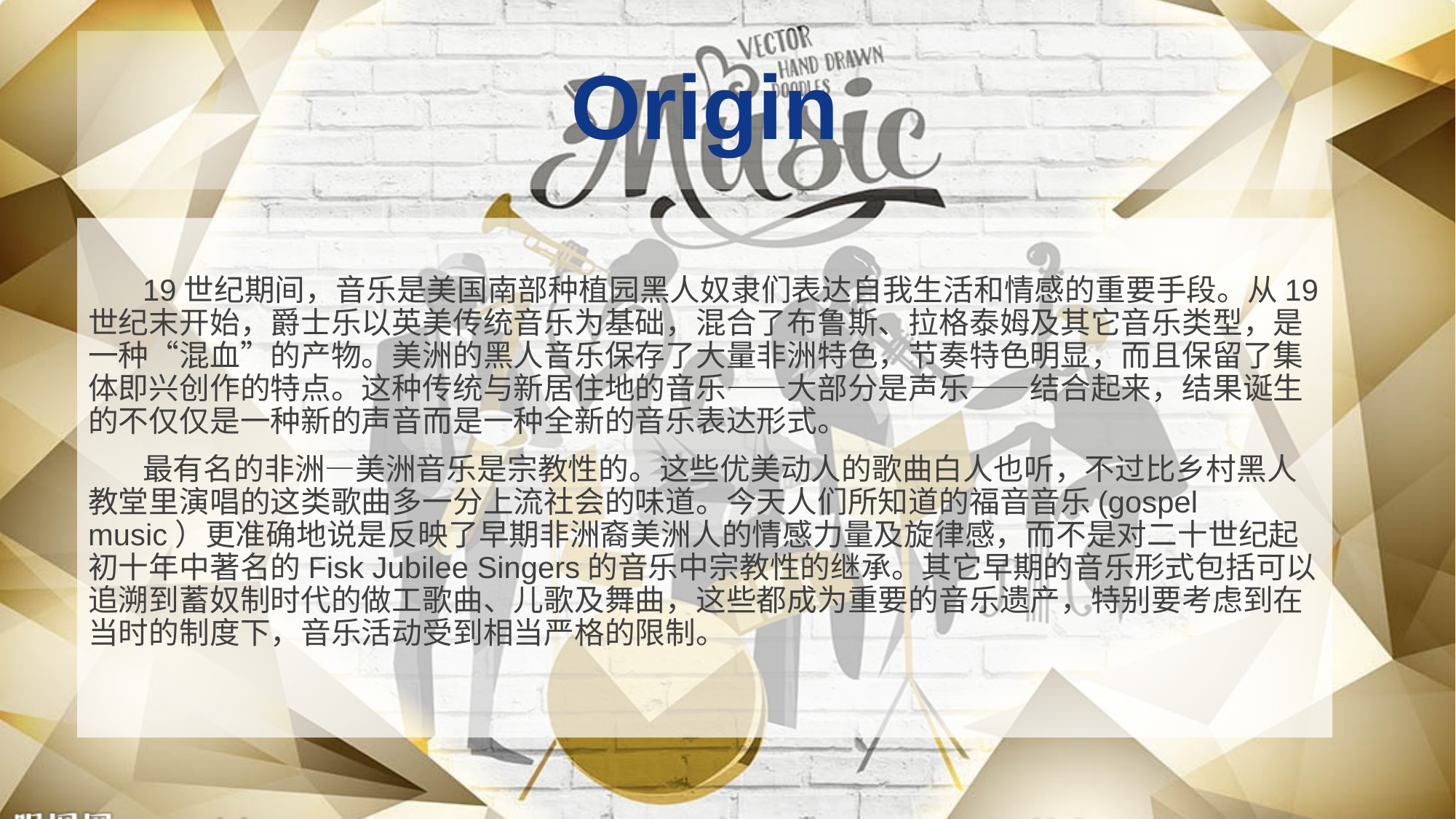

# Origin

19世纪期间，音乐是美国南部种植园黑人奴隶们表达自我生活和情感的重要手段。从19世纪末开始，爵士乐以英美传统音乐为基础，混合了布鲁斯、拉格泰姆及其它音乐类型，是一种“混血”的产物。美洲的黑人音乐保存了大量非洲特色，节奏特色明显，而且保留了集体即兴创作的特点。这种传统与新居住地的音乐——大部分是声乐——结合起来，结果诞生的不仅仅是一种新的声音而是一种全新的音乐表达形式。
最有名的非洲—美洲音乐是宗教性的。这些优美动人的歌曲白人也听，不过比乡村黑人教堂里演唱的这类歌曲多一分上流社会的味道。今天人们所知道的福音音乐(gospel music）更准确地说是反映了早期非洲裔美洲人的情感力量及旋律感，而不是对二十世纪起初十年中著名的Fisk Jubilee Singers的音乐中宗教性的继承。其它早期的音乐形式包括可以追溯到蓄奴制时代的做工歌曲、儿歌及舞曲，这些都成为重要的音乐遗产，特别要考虑到在当时的制度下，音乐活动受到相当严格的限制。